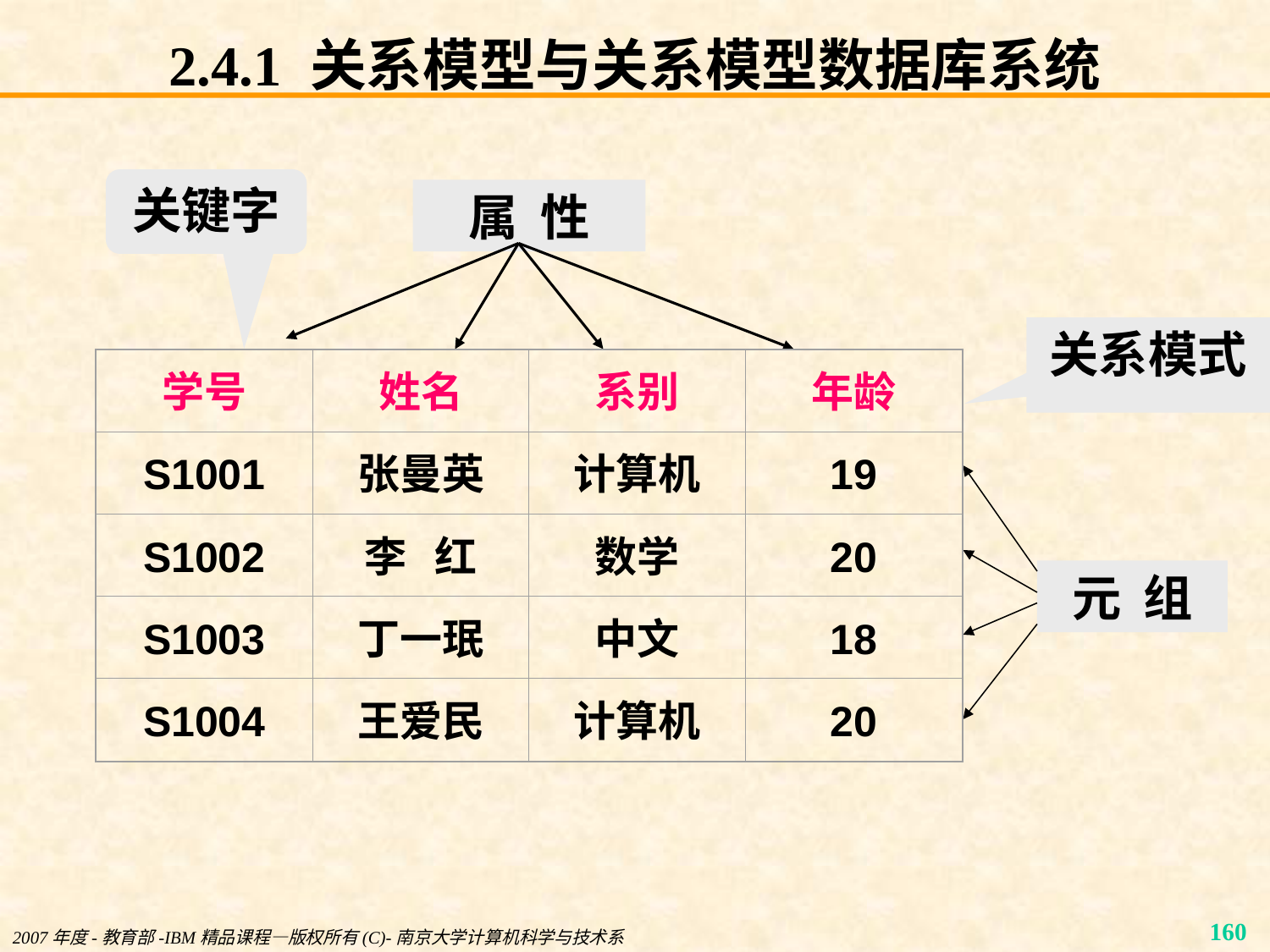

# 2.4.1 关系模型与关系模型数据库系统
关键字
属  性

关系模式

学号

姓名

系别

年龄

S1001

张曼英

计算机

19

S1002

李   红

数学

20

S1003

丁一珉

中文

18

S1004

王爱民

计算机

20

元  组

160
2007年度-教育部-IBM精品课程—版权所有(C)-南京大学计算机科学与技术系